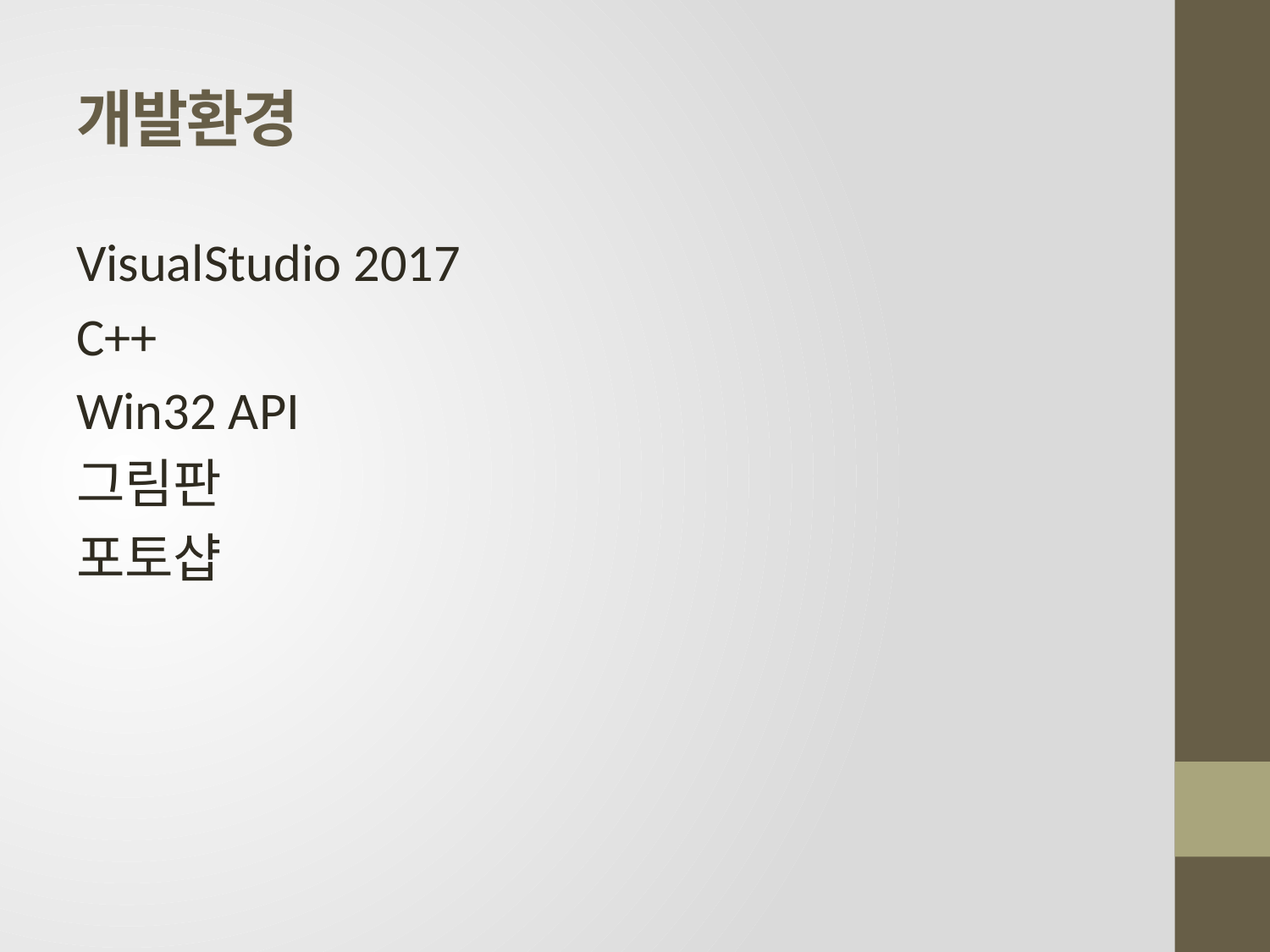

# 개발환경
VisualStudio 2017
C++
Win32 API
그림판
포토샵